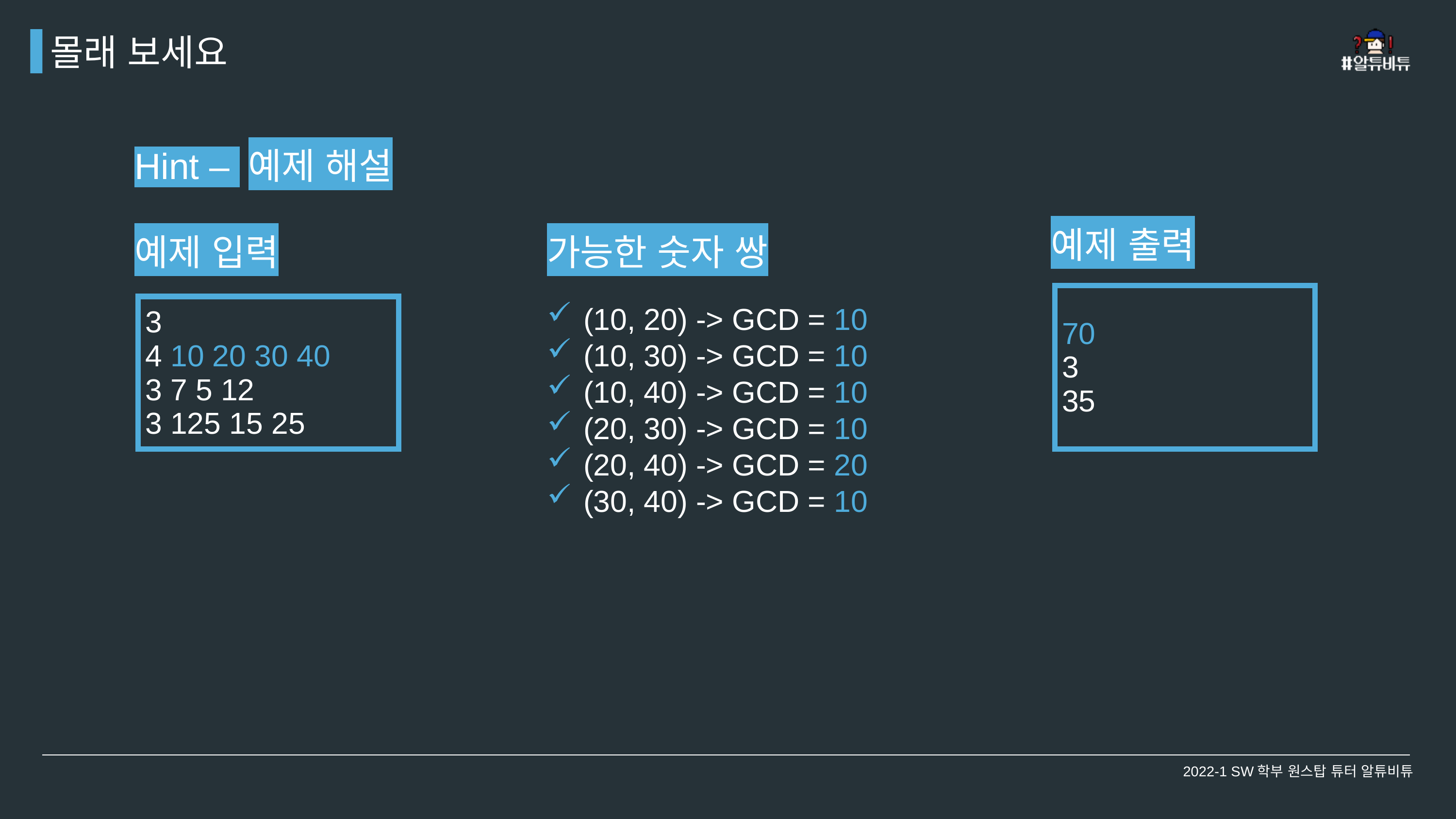

몰래 보세요
Hint – 예제 해설
예제 출력
예제 입력
가능한 숫자 쌍
| 70 3 35 |
| --- |
| 3 4 10 20 30 40 3 7 5 12 3 125 15 25 |
| --- |
(10, 20) -> GCD = 10
(10, 30) -> GCD = 10
(10, 40) -> GCD = 10
(20, 30) -> GCD = 10
(20, 40) -> GCD = 20
(30, 40) -> GCD = 10

2022-1 SW학부 원스탑 튜터 알튜비튜